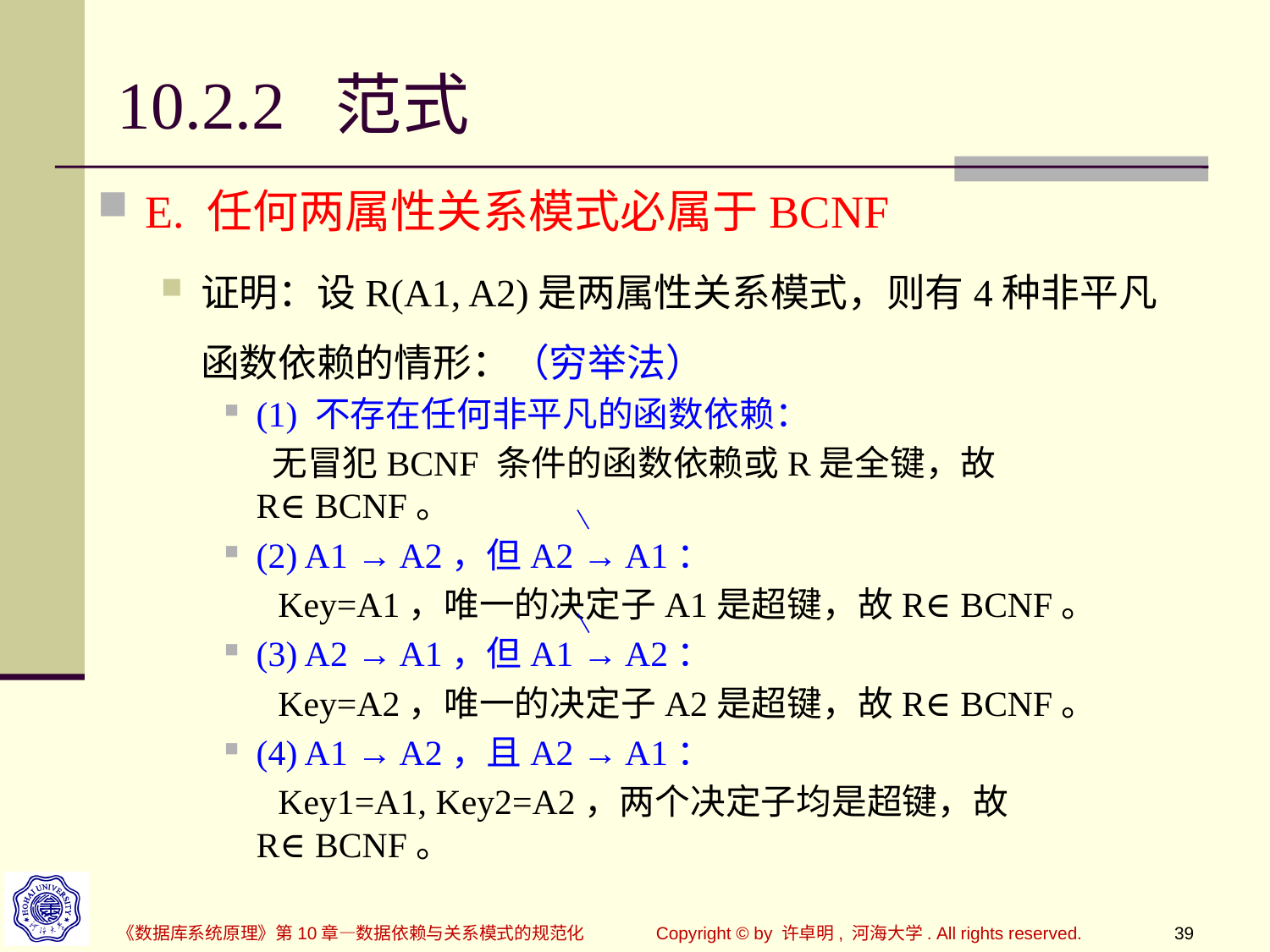

# 10.2.2  范式
E. 任何两属性关系模式必属于BCNF
证明：设R(A1, A2)是两属性关系模式，则有4种非平凡函数依赖的情形：（穷举法）
(1) 不存在任何非平凡的函数依赖：
     无冒犯BCNF 条件的函数依赖或R是全键，故R∈BCNF。
(2) A1 → A2，但A2 → A1：
      Key=A1，唯一的决定子A1是超键，故R∈BCNF。
(3) A2 → A1，但A1 → A2：
      Key=A2，唯一的决定子A2是超键，故R∈BCNF。
(4) A1 → A2，且A2 → A1：
      Key1=A1, Key2=A2，两个决定子均是超键，故R∈BCNF。

《数据库系统原理》第10章—数据依赖与关系模式的规范化
Copyright © by 许卓明, 河海大学. All rights reserved.
39